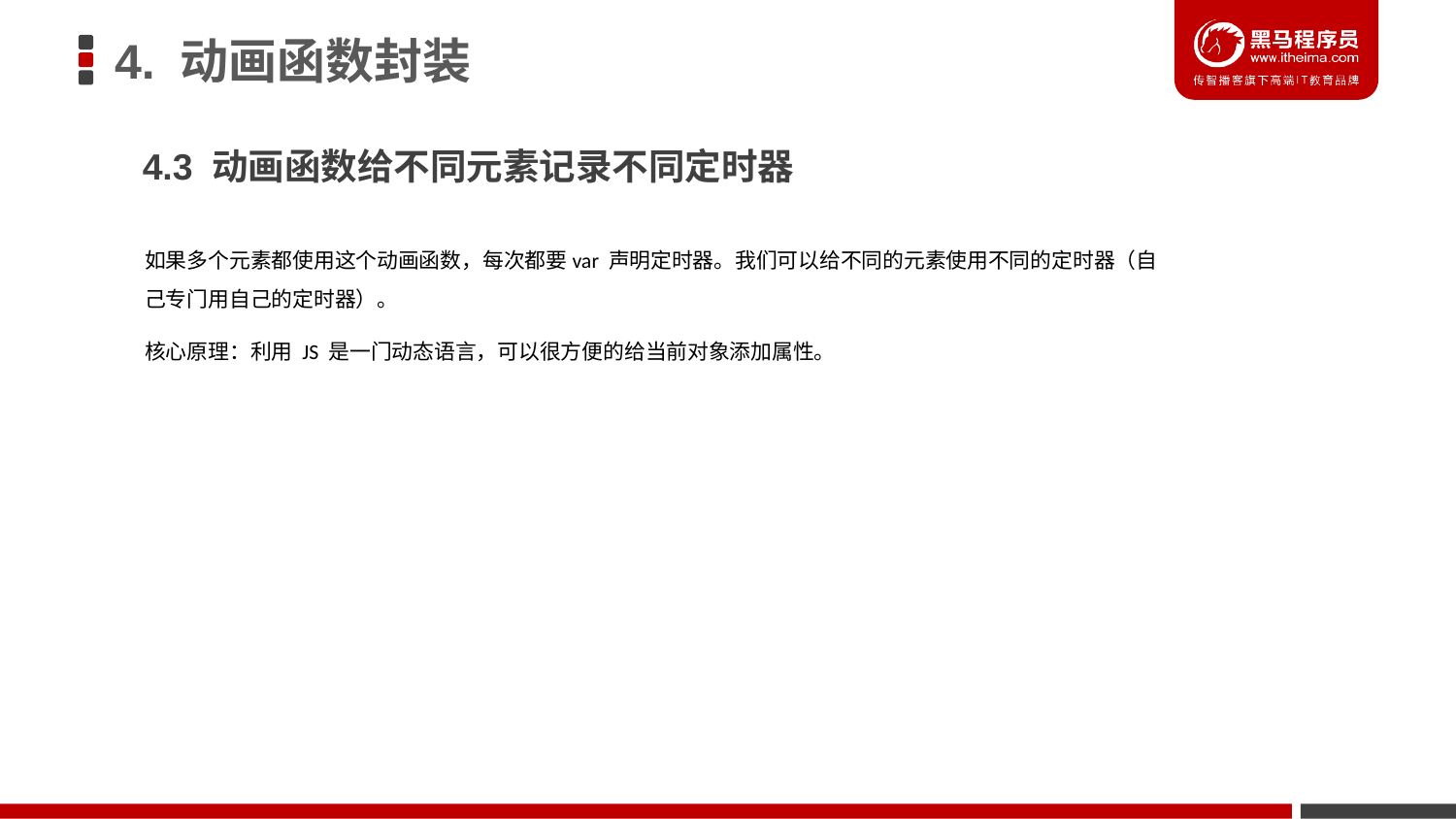

# 4. 动画函数封装
4.3 动画函数给不同元素记录不同定时器
如果多个元素都使用这个动画函数，每次都要var 声明定时器。我们可以给不同的元素使用不同的定时器（自己专门用自己的定时器）。
核心原理：利用 JS 是一门动态语言，可以很方便的给当前对象添加属性。